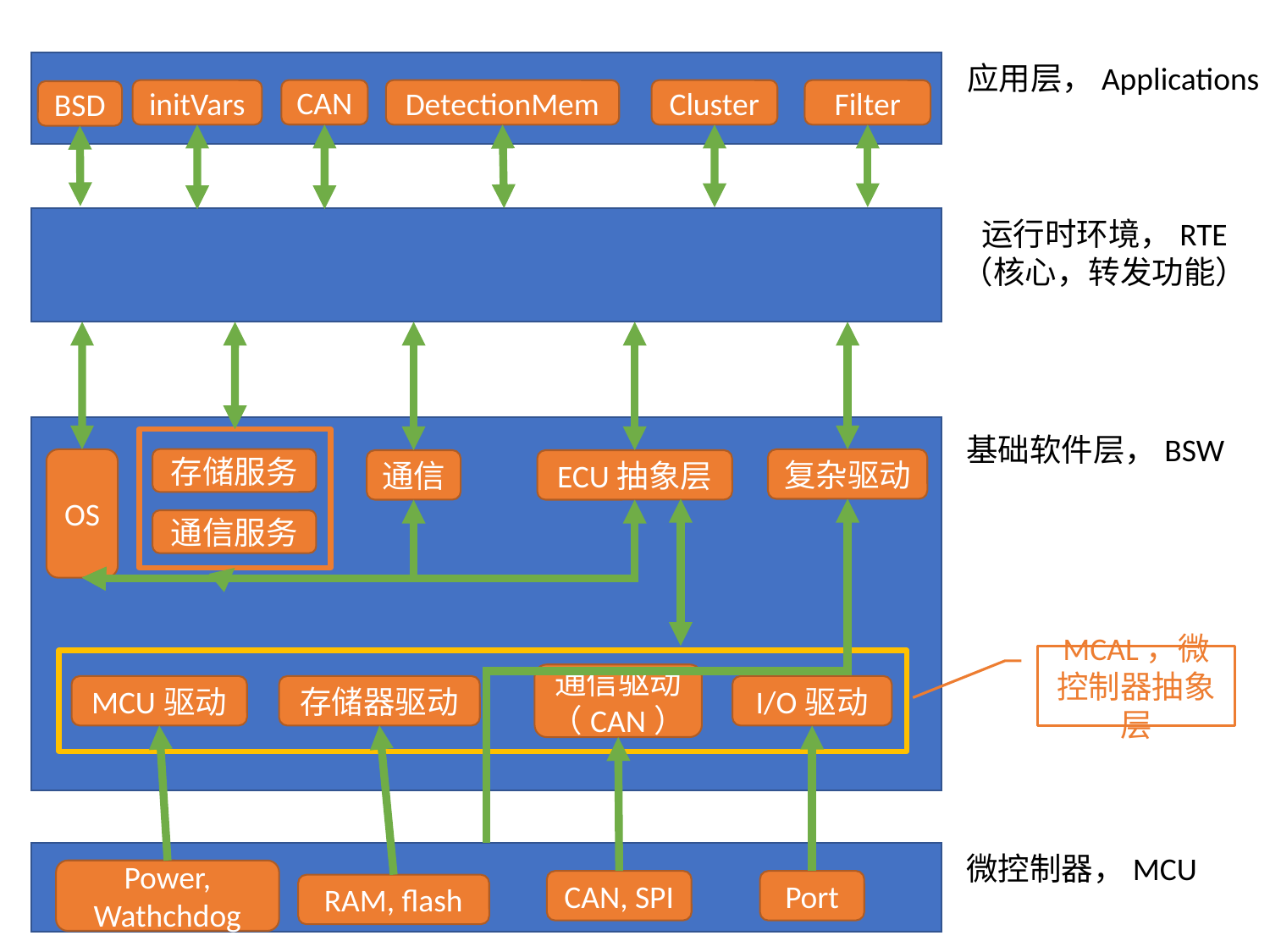

应用层，Applications
CAN
initVars
DetectionMem
Cluster
Filter
BSD

运行时环境，RTE
（核心，转发功能）

基础软件层，BSW

存储服务
通信服务
OS
复杂驱动
通信
ECU抽象层
MCAL，微控制器抽象层

通信驱动（CAN）
MCU驱动
存储器驱动
I/O驱动
微控制器，MCU

Power, Wathchdog
CAN, SPI
Port
RAM, flash